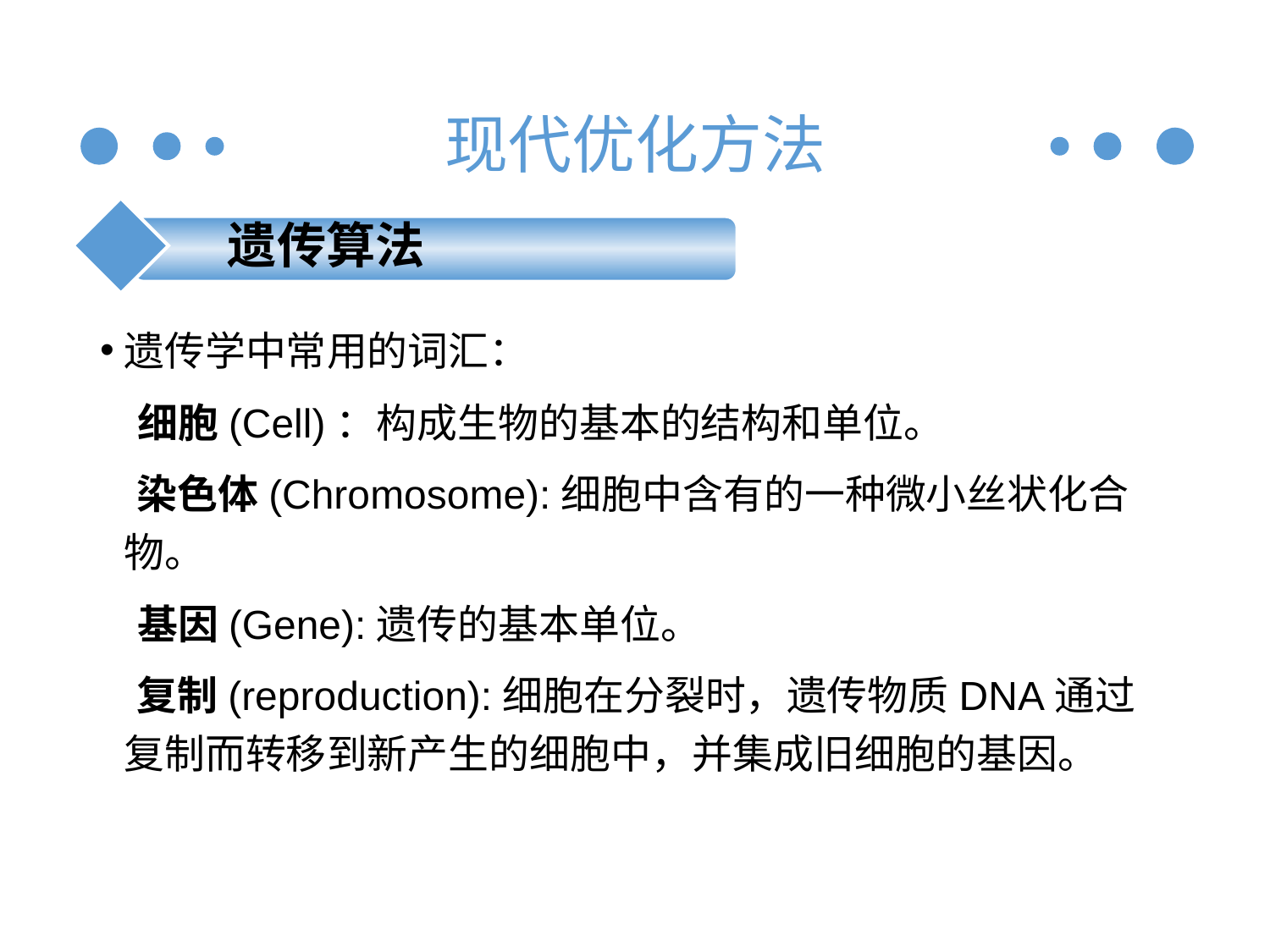

# 现代优化方法

遗传算法

遗传学中常用的词汇：
   细胞(Cell)：构成生物的基本的结构和单位。
   染色体(Chromosome):细胞中含有的一种微小丝状化合物。
   基因(Gene):遗传的基本单位。
   复制(reproduction):细胞在分裂时，遗传物质DNA通过复制而转移到新产生的细胞中，并集成旧细胞的基因。